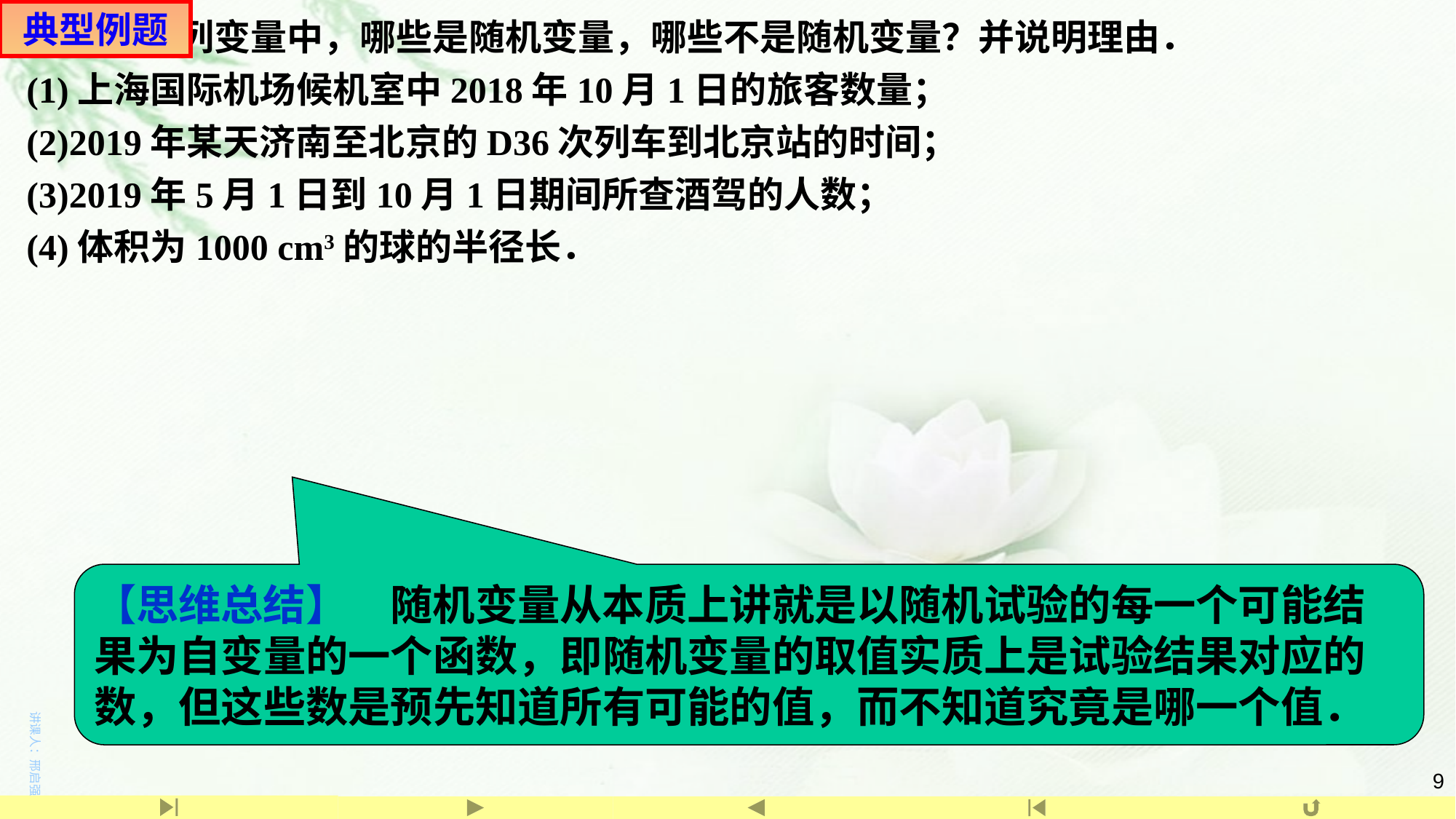

下列变量中，哪些是随机变量，哪些不是随机变量？并说明理由．
(1)上海国际机场候机室中2018年10月1日的旅客数量；
(2)2019年某天济南至北京的D36次列车到北京站的时间；
(3)2019年5月1日到10月1日期间所查酒驾的人数；
(4)体积为1000 cm3的球的半径长．
典型例题
【思维总结】　随机变量从本质上讲就是以随机试验的每一个可能结果为自变量的一个函数，即随机变量的取值实质上是试验结果对应的数，但这些数是预先知道所有可能的值，而不知道究竟是哪一个值．